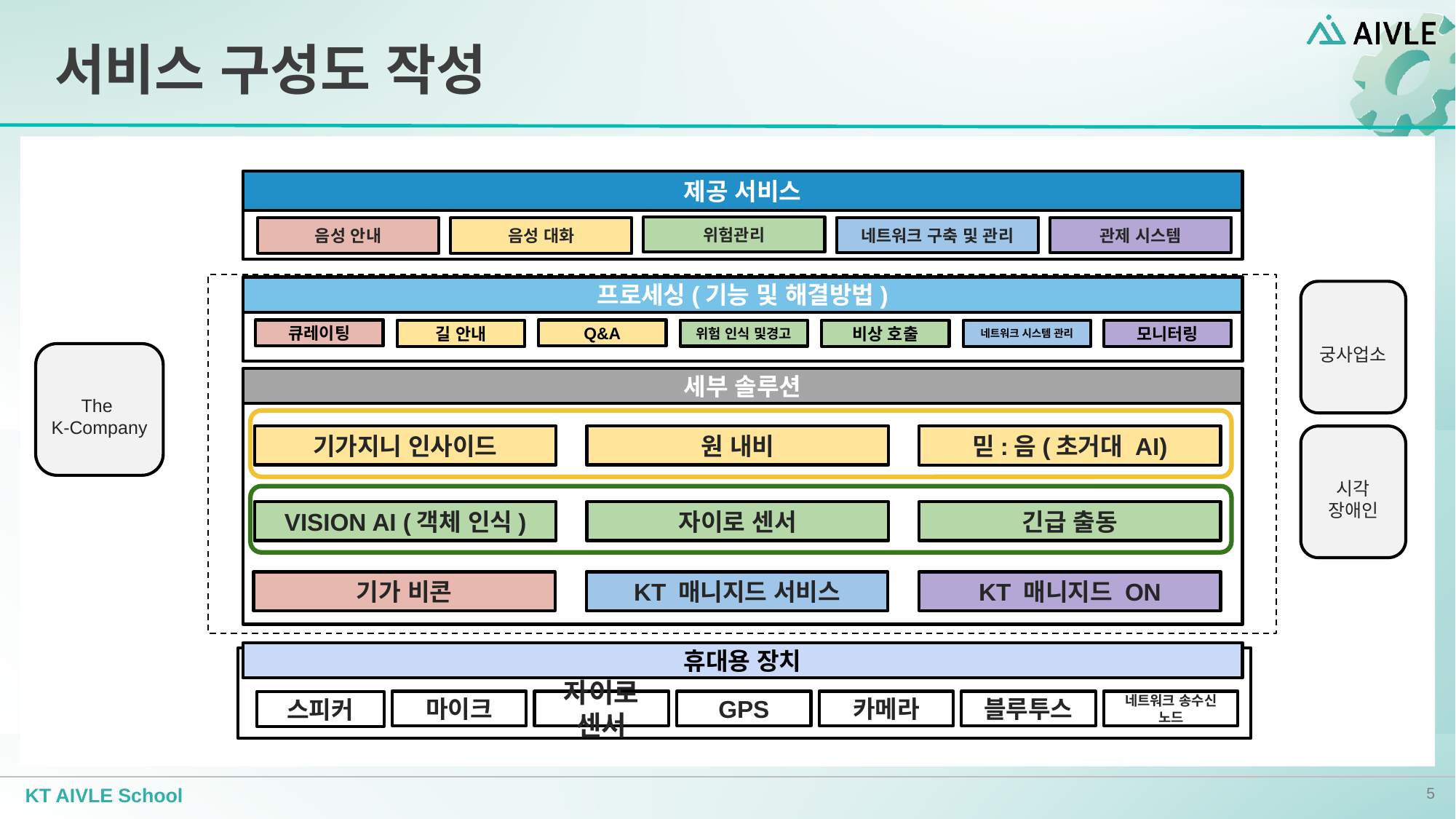

# 서비스 구성도 작성
제공 서비스

위험관리
관제 시스템
네트워크 구축 및 관리
음성 안내
음성 대화

프로세싱(기능 및 해결방법)

궁사업소

Q&A
큐레이팅
위험 인식 및경고
비상 호출
네트워크 시스템 관리
모니터링
길 안내

The
K-Company
세부 솔루션

믿:음(초거대 AI)

시각
장애인
기가지니 인사이드
원 내비

VISION AI (객체 인식)
자이로 센서
긴급 출동
기가 비콘
KT 매니지드 서비스
KT 매니지드 ON
휴대용 장치

카메라
블루투스
네트워크 송수신 노드
마이크
자이로 센서
GPS
스피커